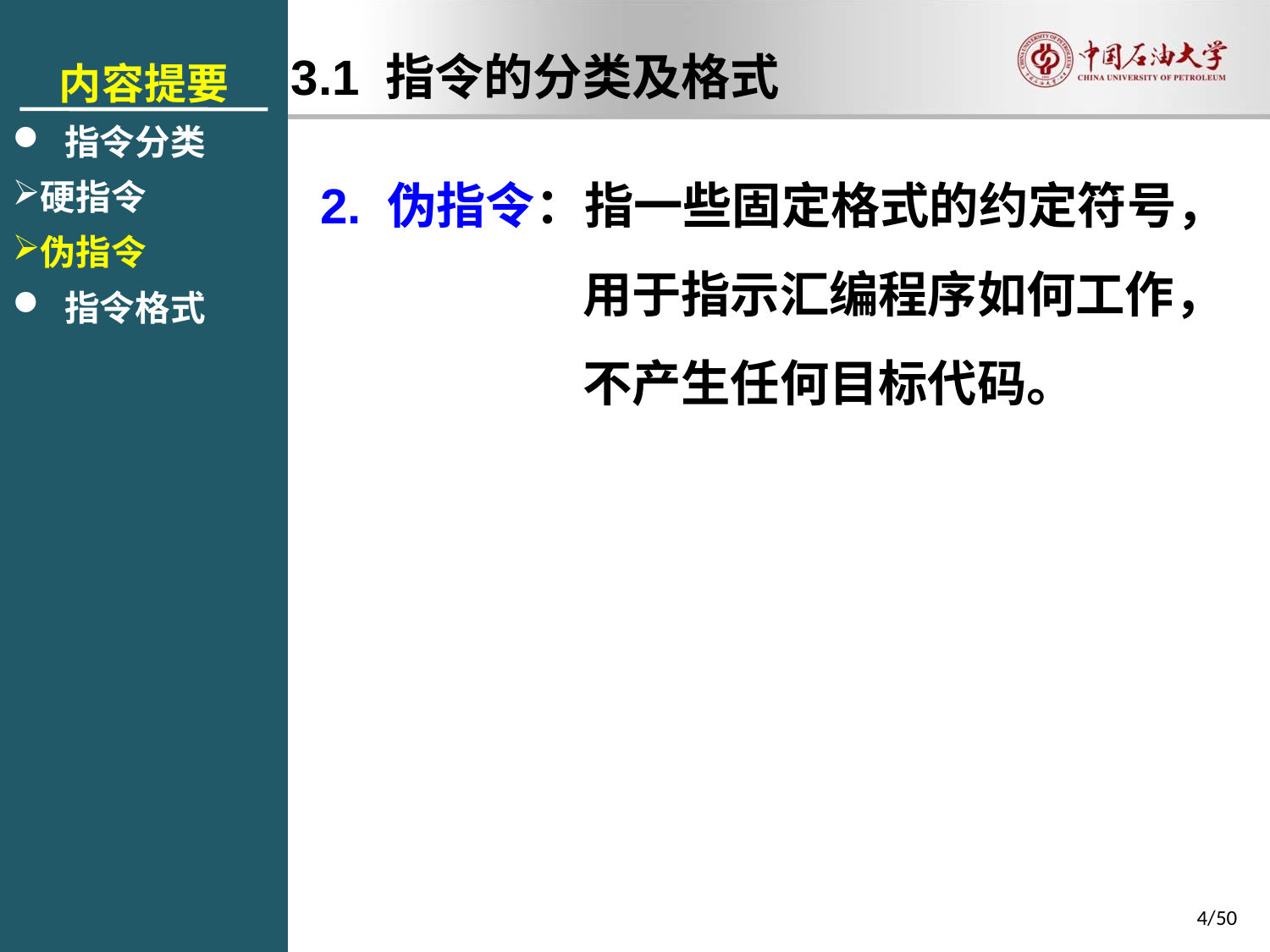

内容提要
 指令分类
硬指令
伪指令
 指令格式
3.1 指令的分类及格式
2. 伪指令：指一些固定格式的约定符号，用于指示汇编程序如何工作，不产生任何目标代码。
4/50